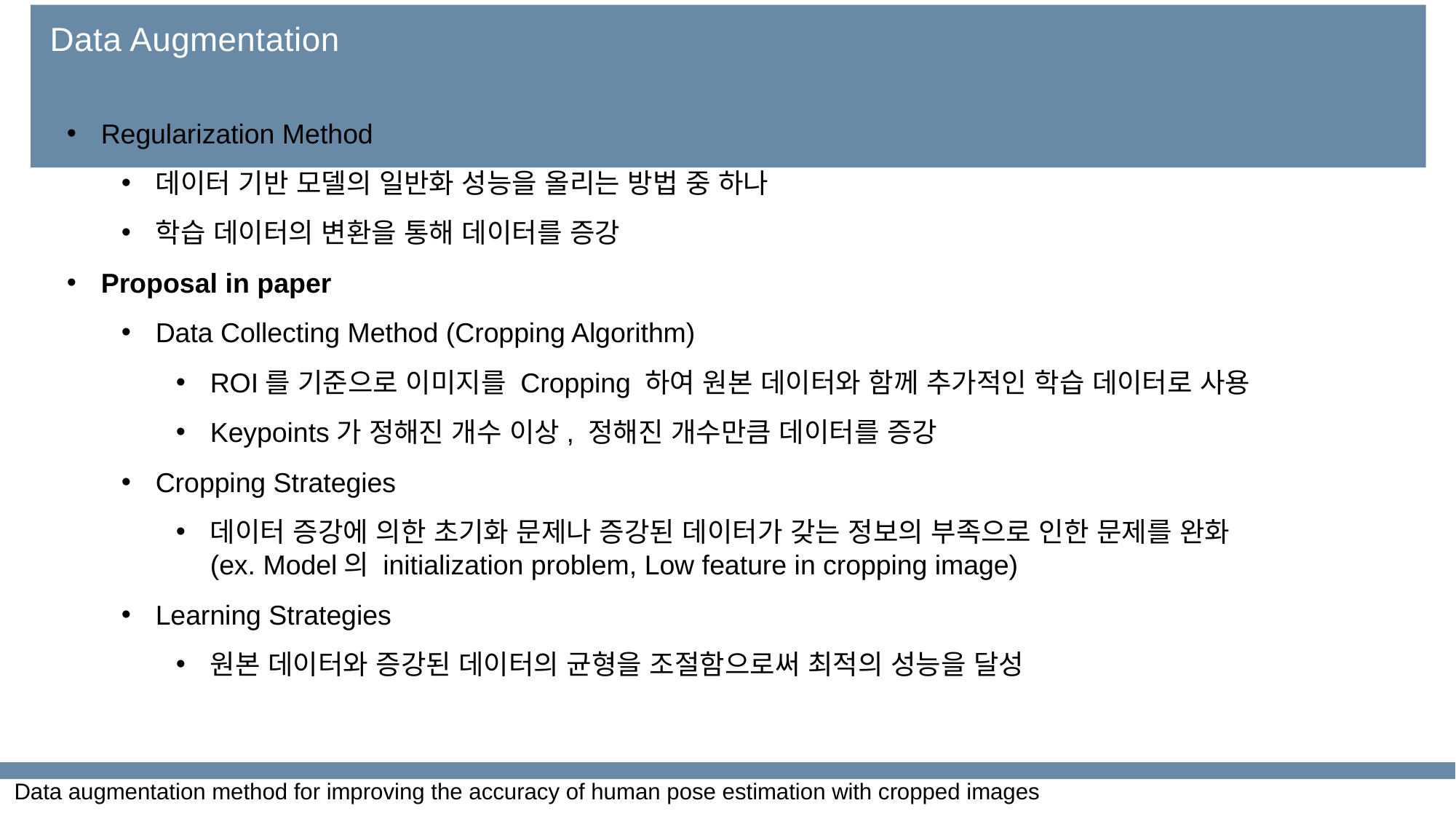

# Data Augmentation
Regularization Method
데이터 기반 모델의 일반화 성능을 올리는 방법 중 하나
학습 데이터의 변환을 통해 데이터를 증강
Proposal in paper
Data Collecting Method (Cropping Algorithm)
ROI를 기준으로 이미지를 Cropping 하여 원본 데이터와 함께 추가적인 학습 데이터로 사용
Keypoints가 정해진 개수 이상, 정해진 개수만큼 데이터를 증강
Cropping Strategies
데이터 증강에 의한 초기화 문제나 증강된 데이터가 갖는 정보의 부족으로 인한 문제를 완화
(ex. Model의 initialization problem, Low feature in cropping image)
Learning Strategies
원본 데이터와 증강된 데이터의 균형을 조절함으로써 최적의 성능을 달성

Data augmentation method for improving the accuracy of human pose estimation with cropped images